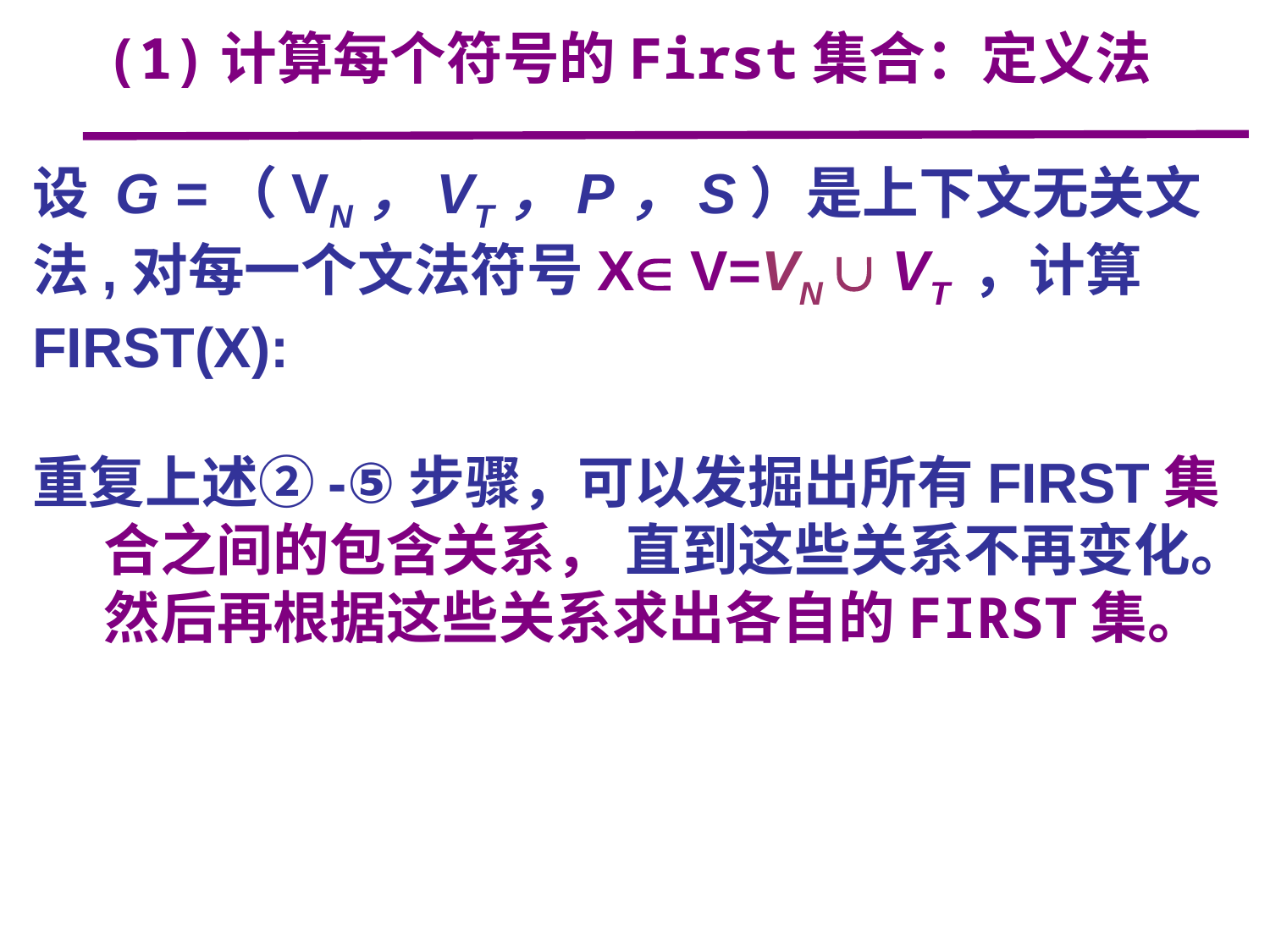

(1)计算每个符号的First集合：定义法

设 G =（VN，VT，P，S）是上下文无关文法,对每一个文法符号X∈ V=VN ∪ VT ，计算FIRST(X):

重复上述②-⑤步骤，可以发掘出所有FIRST集合之间的包含关系， 直到这些关系不再变化。然后再根据这些关系求出各自的FIRST集。